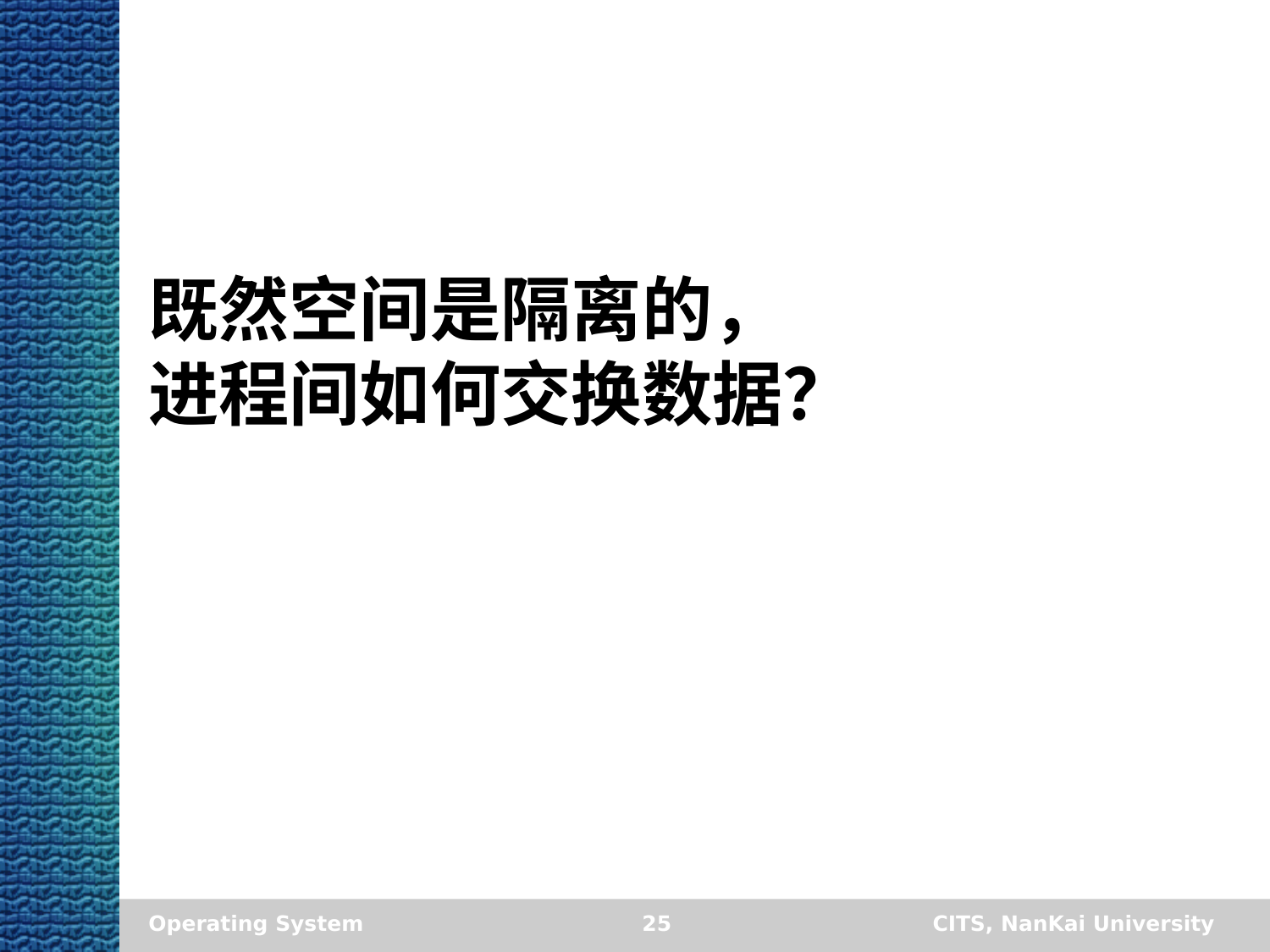

# 既然空间是隔离的， 进程间如何交换数据？
Operating System
25
CITS, NanKai University